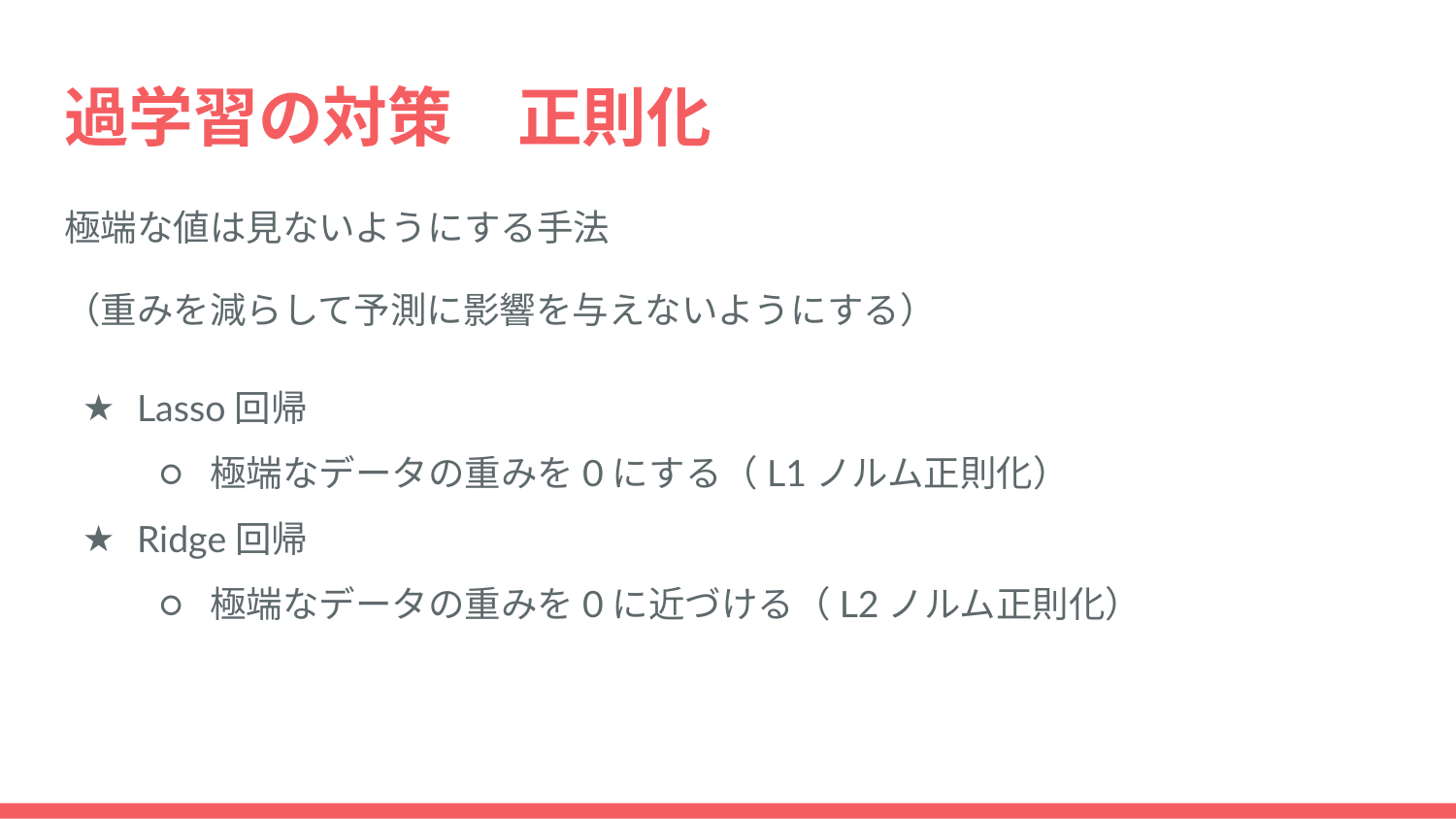

# 過学習の対策　正則化
極端な値は見ないようにする手法
（重みを減らして予測に影響を与えないようにする）
Lasso回帰
極端なデータの重みを0にする（L1ノルム正則化）
Ridge回帰
極端なデータの重みを0に近づける（L2ノルム正則化）